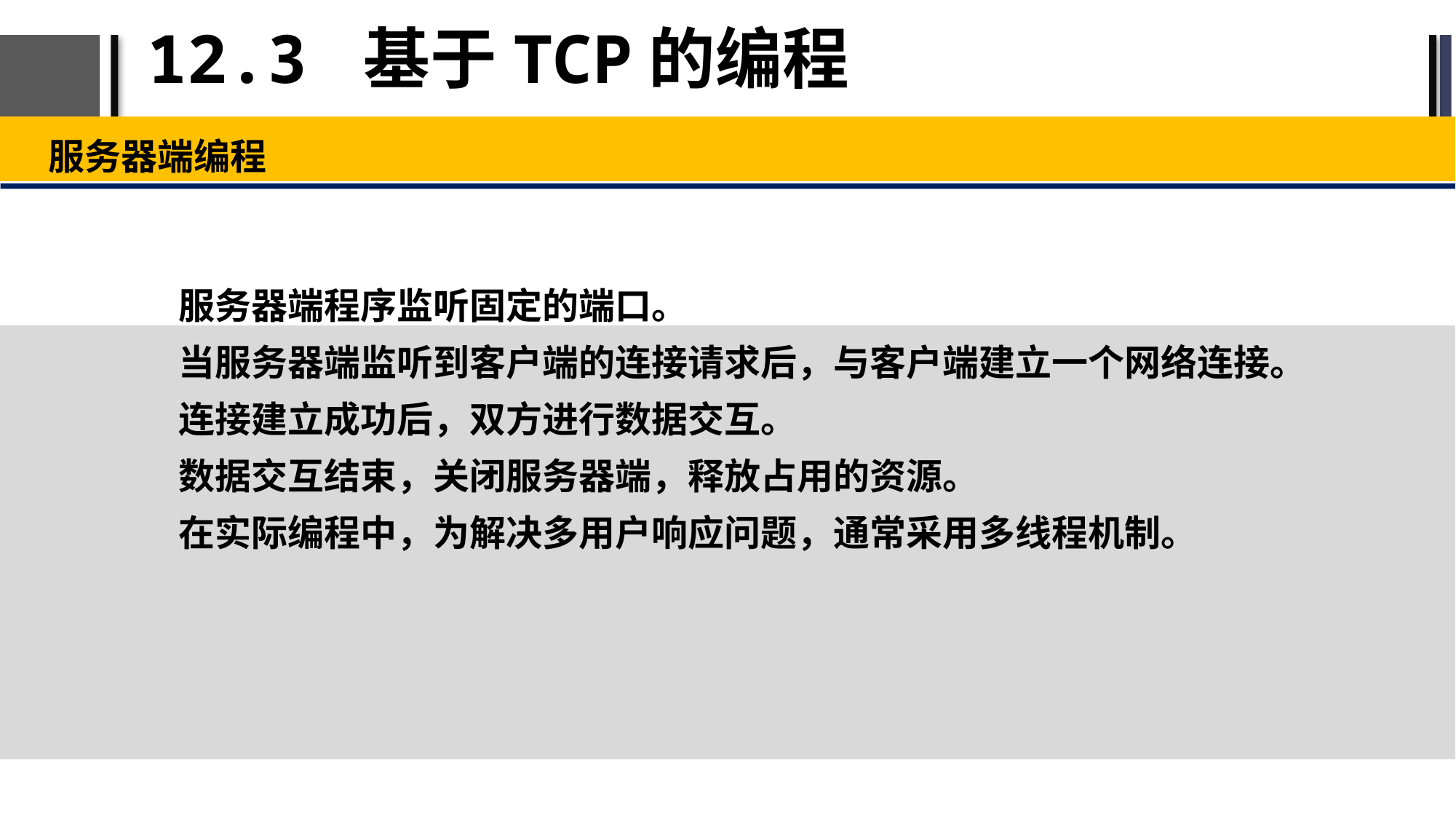

# 12.3 基于TCP的编程

服务器端编程

服务器端程序监听固定的端口。
当服务器端监听到客户端的连接请求后，与客户端建立一个网络连接。
连接建立成功后，双方进行数据交互。
数据交互结束，关闭服务器端，释放占用的资源。
在实际编程中，为解决多用户响应问题，通常采用多线程机制。